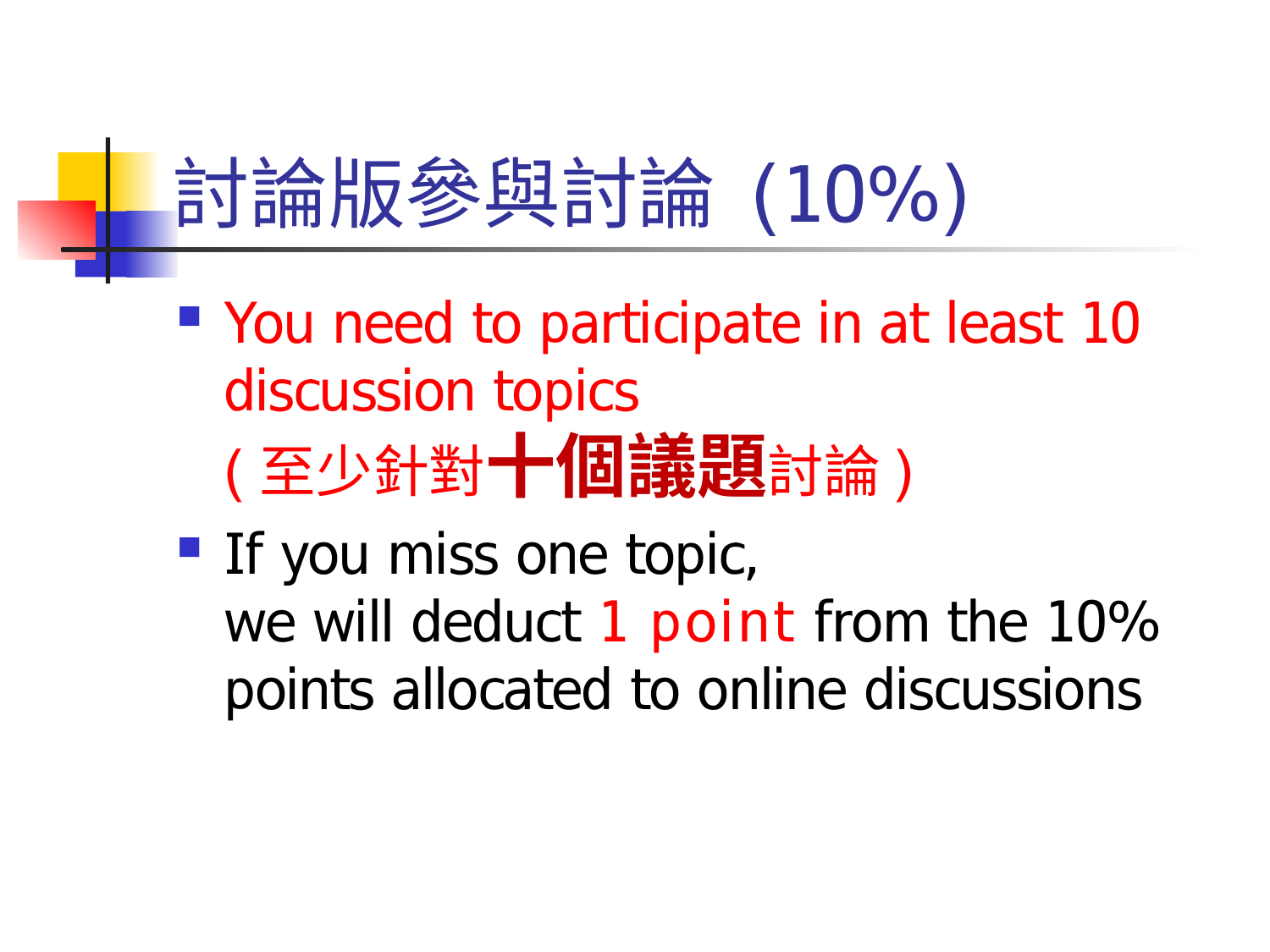

# 討論版參與討論 (10%)
You need to participate in at least 10 discussion topics
(至少針對十個議題討論)
If you miss one topic,
we will deduct 1 point from the 10% points allocated to online discussions